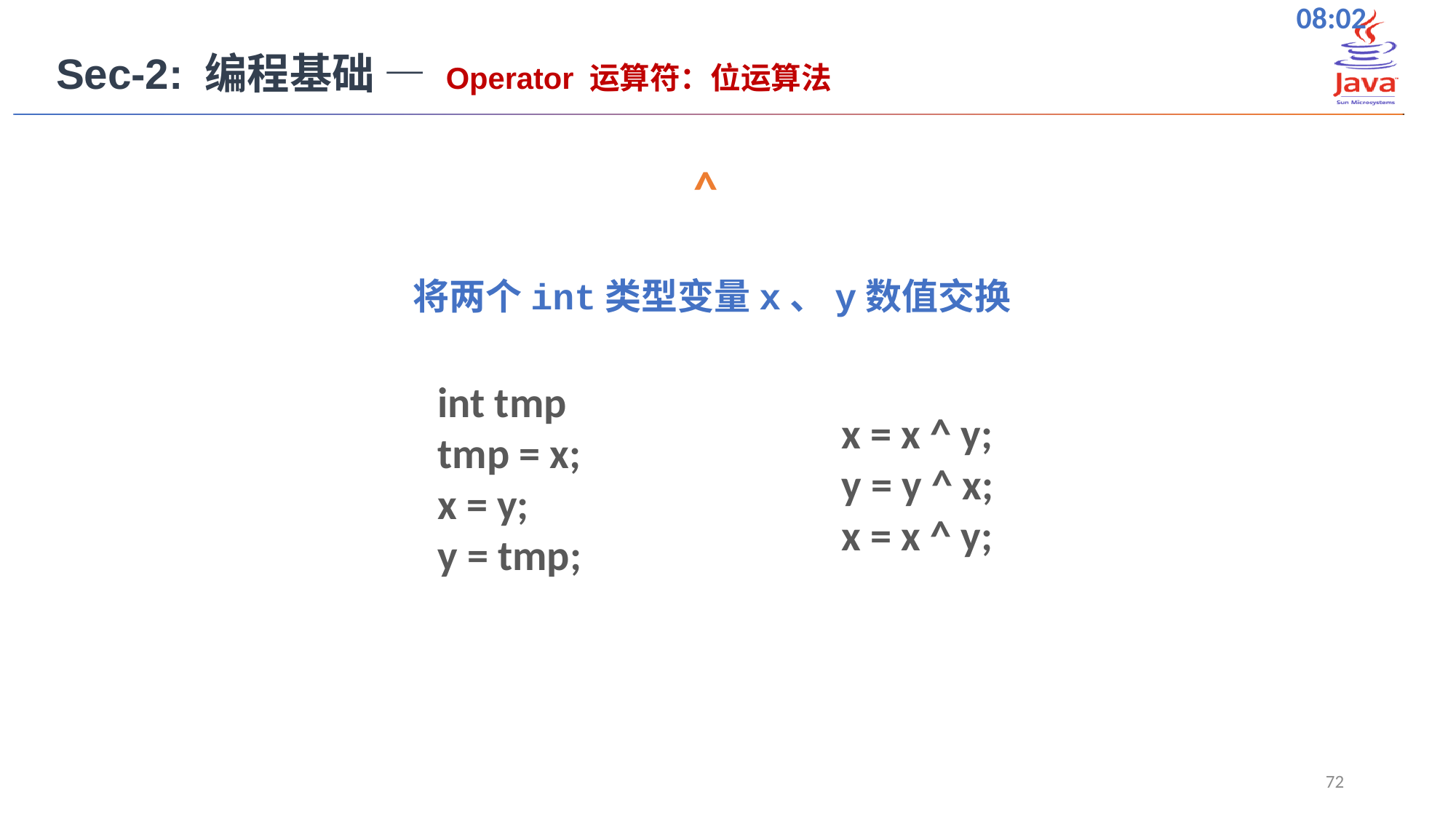

Sec-2: 编程基础 — Operator 运算符：位运算法
^
将两个int类型变量x、y数值交换
int tmp
tmp = x;
x = y;
y = tmp;
x = x ^ y;
y = y ^ x;
x = x ^ y;
72